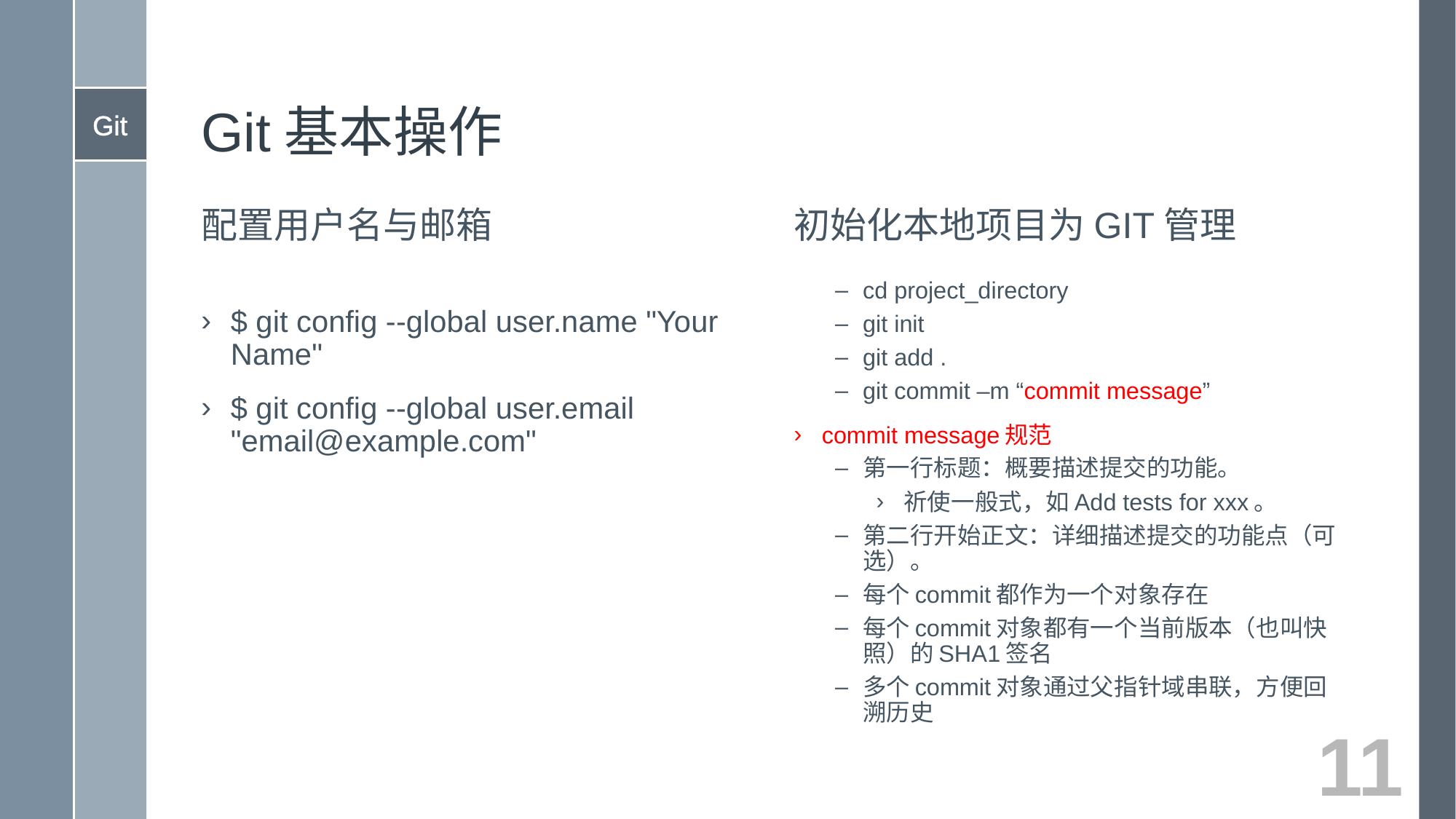

# Git基本操作
配置用户名与邮箱

初始化本地项目为git管理

cd project_directory
git init
git add .
git commit –m “commit message”
commit message规范
第一行标题：概要描述提交的功能。
祈使一般式，如Add tests for xxx。
第二行开始正文：详细描述提交的功能点（可选）。
每个commit都作为一个对象存在
每个commit对象都有一个当前版本（也叫快照）的SHA1签名
多个commit对象通过父指针域串联，方便回溯历史

$ git config --global user.name "Your Name"
$ git config --global user.email "email@example.com"
11